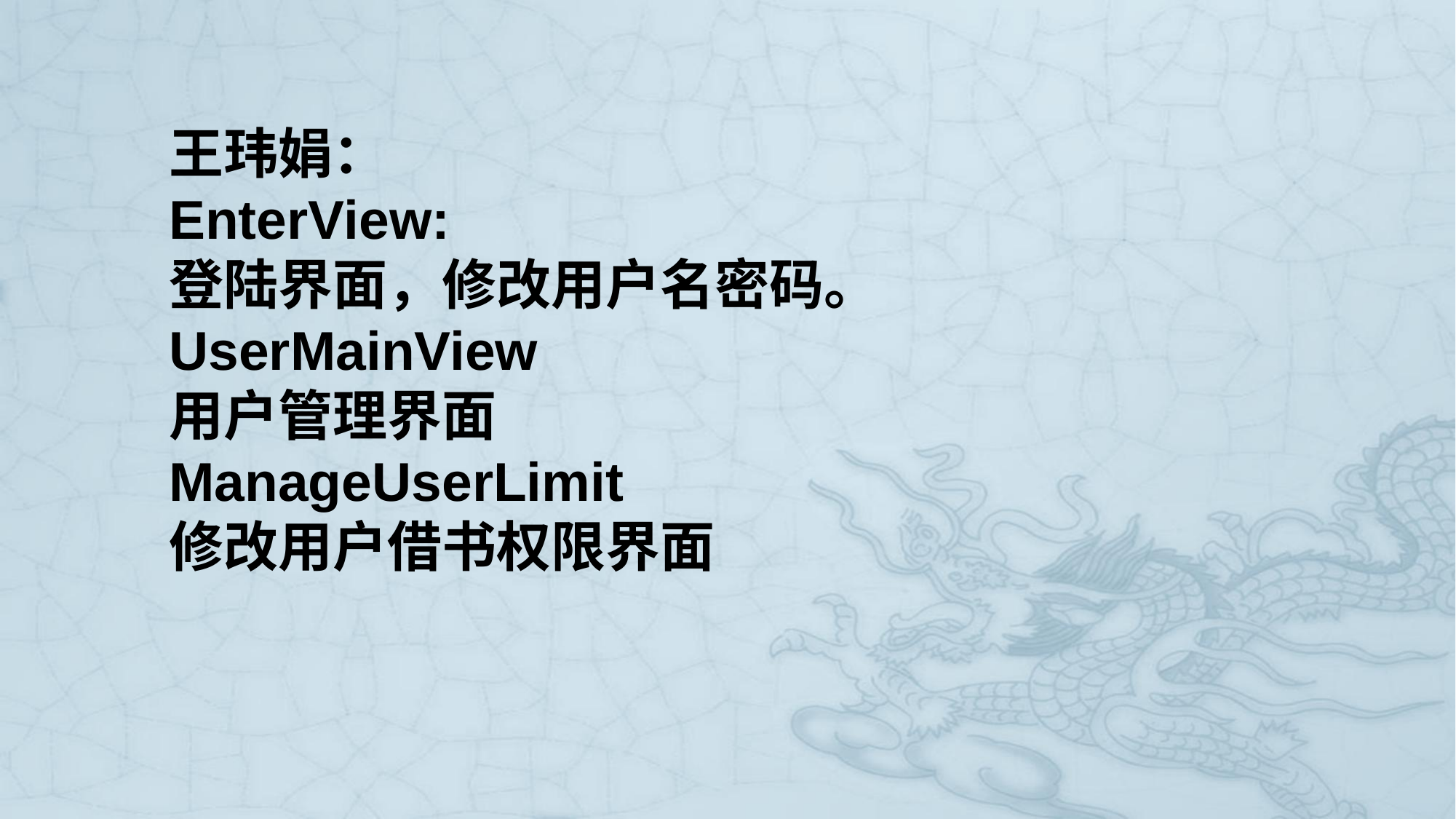

王玮娟：
EnterView:
登陆界面，修改用户名密码。
UserMainView
用户管理界面
ManageUserLimit
修改用户借书权限界面